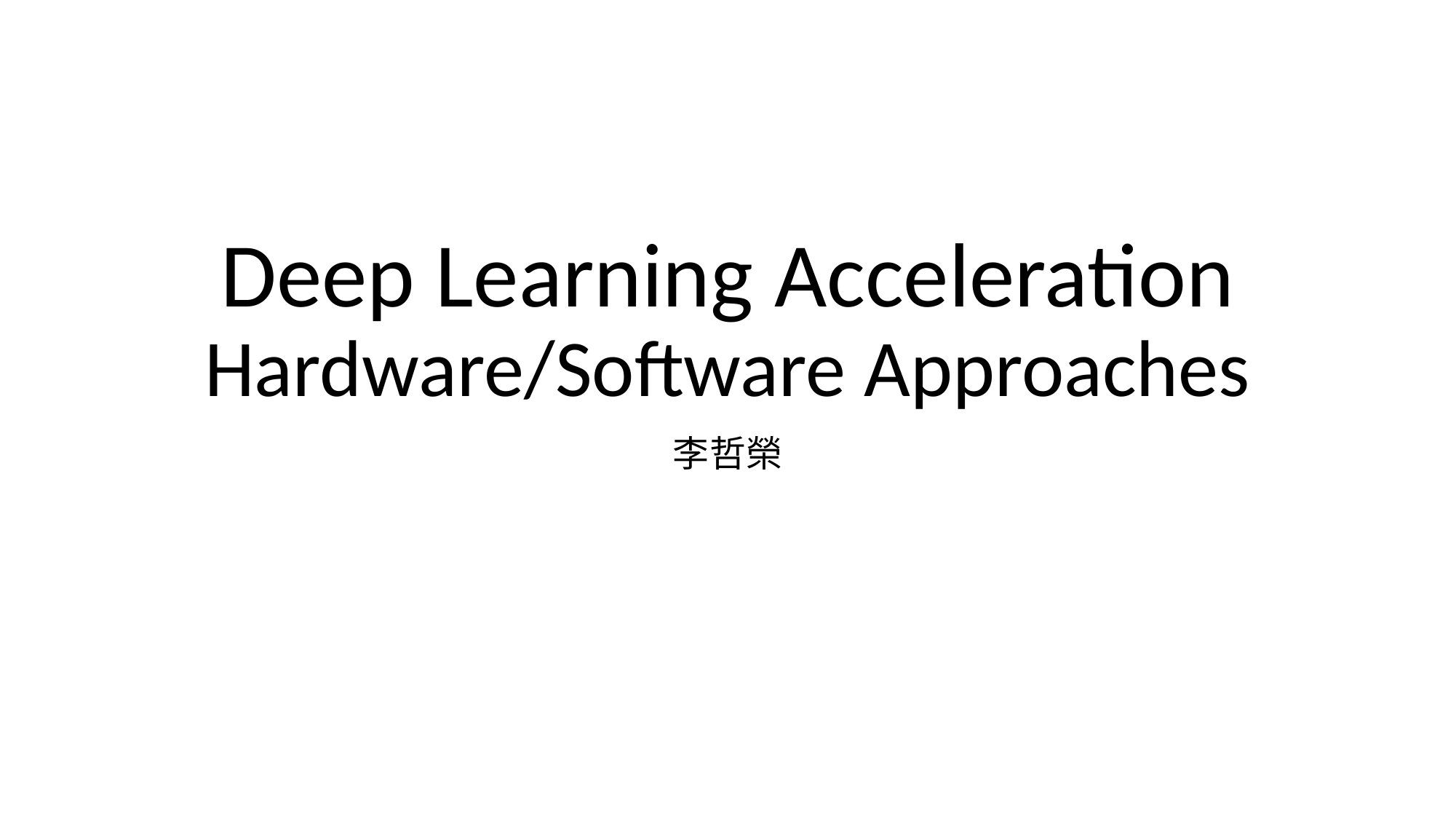

# Deep Learning Acceleration Hardware/Software Approaches
李哲榮